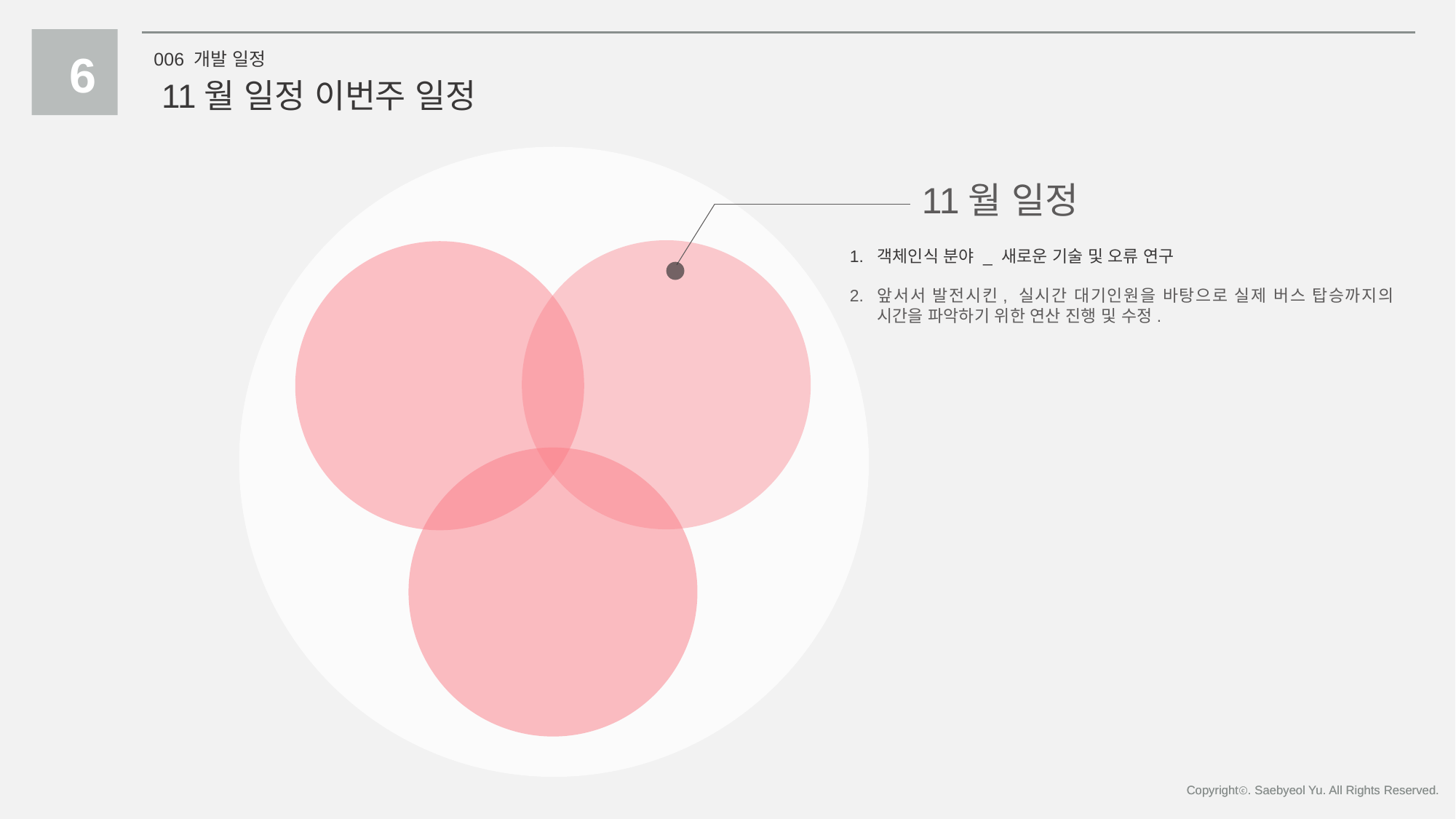

6
006 개발 일정
11월 일정 이번주 일정

11월 일정
객체인식 분야 _ 새로운 기술 및 오류 연구

앞서서 발전시킨, 실시간 대기인원을 바탕으로 실제 버스 탑승까지의 시간을 파악하기 위한 연산 진행 및 수정.

Copyrightⓒ. Saebyeol Yu. All Rights Reserved.